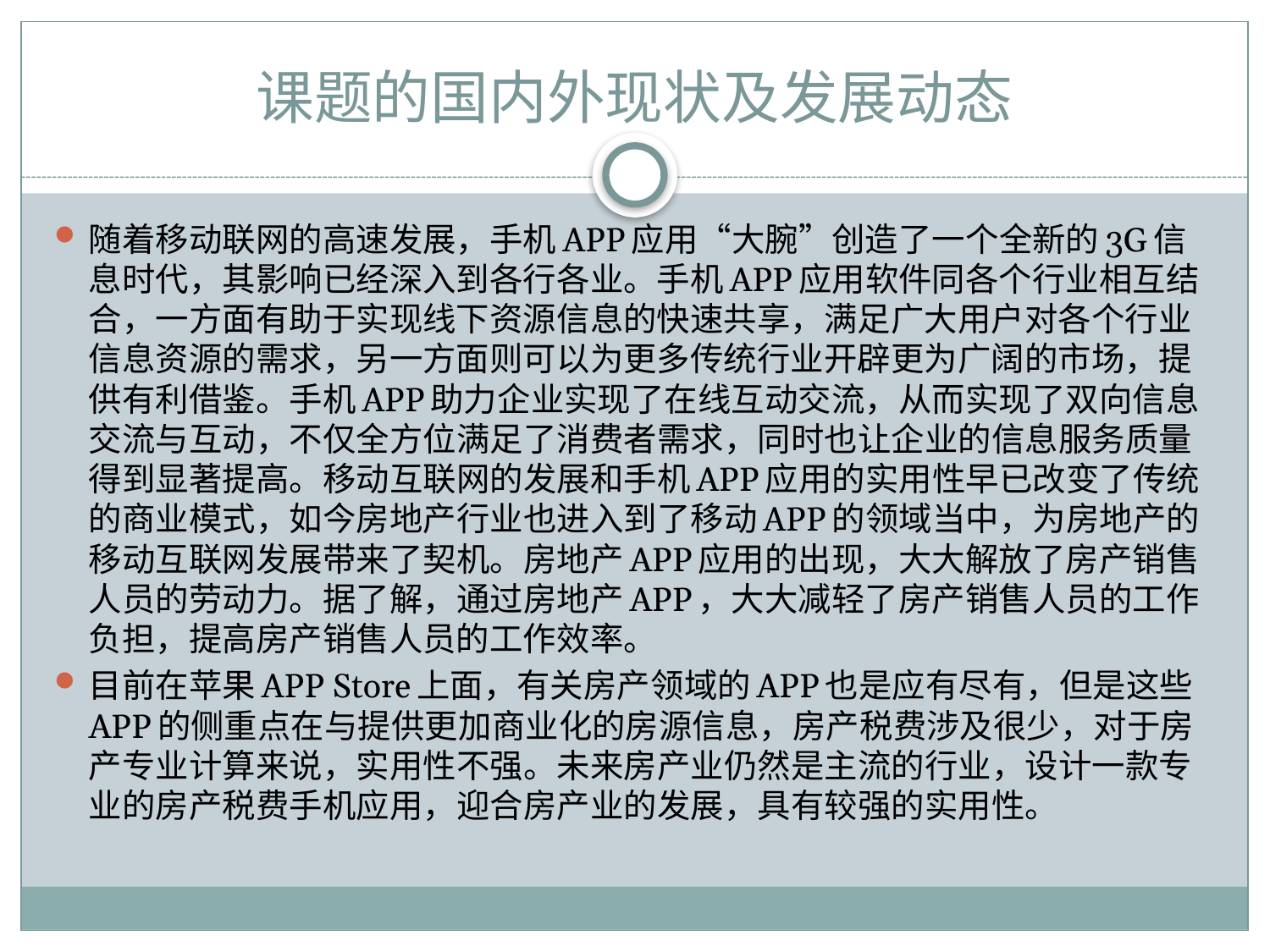

# 课题的国内外现状及发展动态
随着移动联网的高速发展，手机APP应用“大腕”创造了一个全新的3G信息时代，其影响已经深入到各行各业。手机APP应用软件同各个行业相互结合，一方面有助于实现线下资源信息的快速共享，满足广大用户对各个行业信息资源的需求，另一方面则可以为更多传统行业开辟更为广阔的市场，提供有利借鉴。手机APP助力企业实现了在线互动交流，从而实现了双向信息交流与互动，不仅全方位满足了消费者需求，同时也让企业的信息服务质量得到显著提高。移动互联网的发展和手机APP应用的实用性早已改变了传统的商业模式，如今房地产行业也进入到了移动APP的领域当中，为房地产的移动互联网发展带来了契机。房地产APP应用的出现，大大解放了房产销售人员的劳动力。据了解，通过房地产APP，大大减轻了房产销售人员的工作负担，提高房产销售人员的工作效率。
目前在苹果APP Store上面，有关房产领域的APP也是应有尽有，但是这些APP的侧重点在与提供更加商业化的房源信息，房产税费涉及很少，对于房产专业计算来说，实用性不强。未来房产业仍然是主流的行业，设计一款专业的房产税费手机应用，迎合房产业的发展，具有较强的实用性。